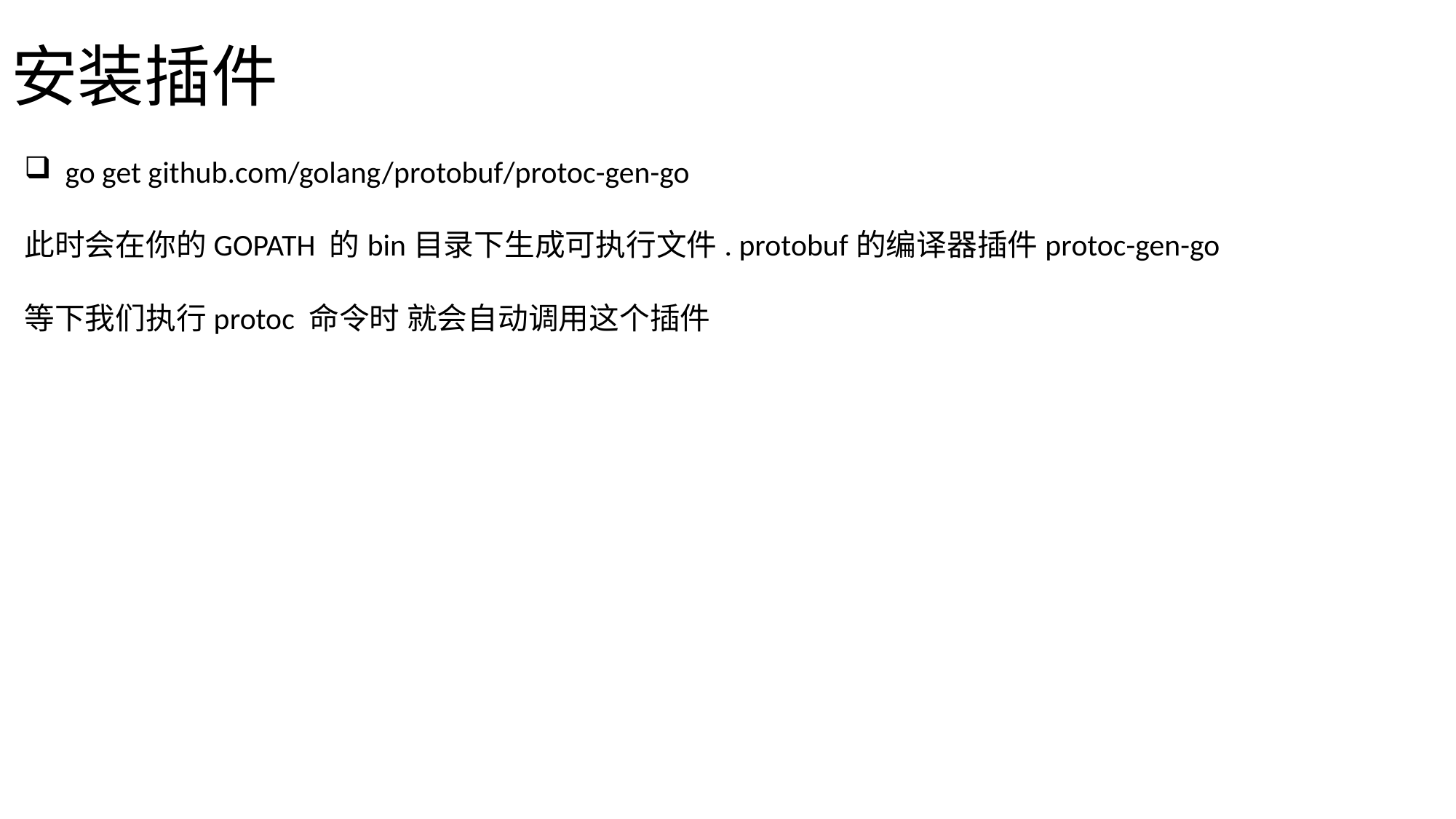

# 安装插件

go get github.com/golang/protobuf/protoc-gen-go

此时会在你的GOPATH 的bin目录下生成可执行文件. protobuf的编译器插件protoc-gen-go

等下我们执行protoc 命令时 就会自动调用这个插件